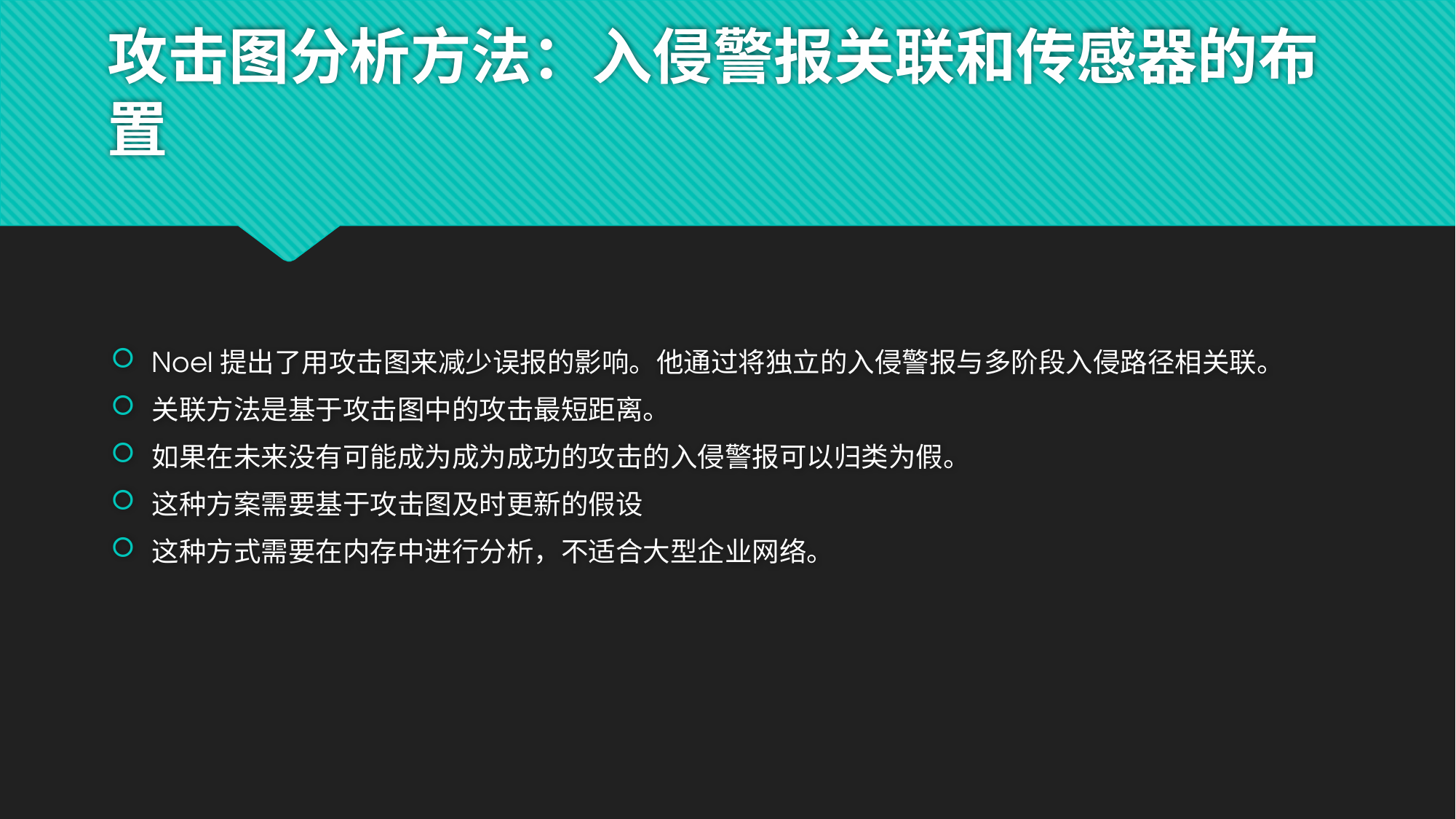

# 攻击图分析方法：入侵警报关联和传感器的布置
Noel提出了用攻击图来减少误报的影响。他通过将独立的入侵警报与多阶段入侵路径相关联。
关联方法是基于攻击图中的攻击最短距离。
如果在未来没有可能成为成为成功的攻击的入侵警报可以归类为假。
这种方案需要基于攻击图及时更新的假设
这种方式需要在内存中进行分析，不适合大型企业网络。